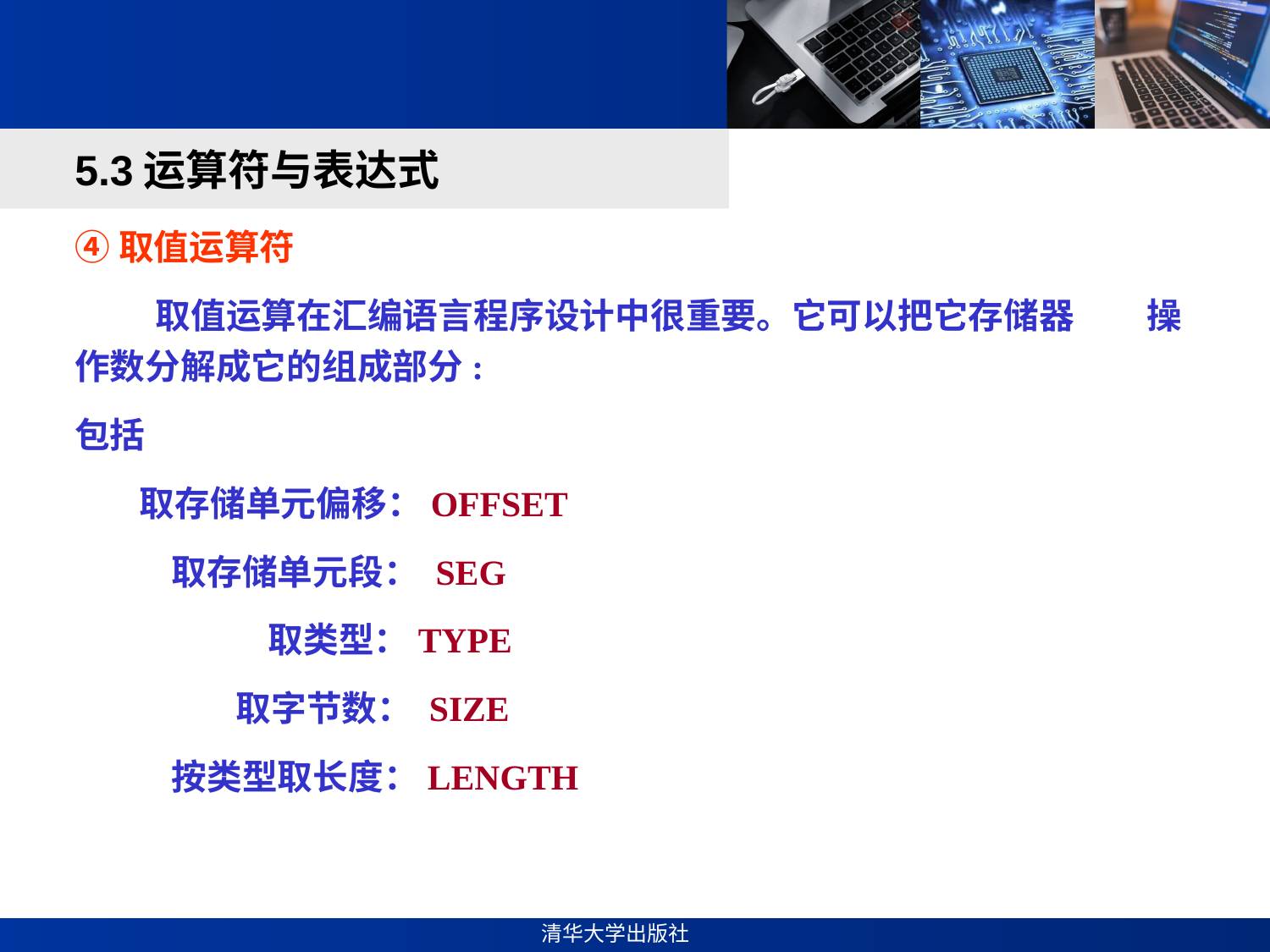

#
5.3运算符与表达式

④取值运算符
         取值运算在汇编语言程序设计中很重要。它可以把它存储器         操作数分解成它的组成部分:
包括
       取存储单元偏移：OFFSET
           取存储单元段： SEG
                       取类型：TYPE
                   取字节数： SIZE
           按类型取长度：LENGTH